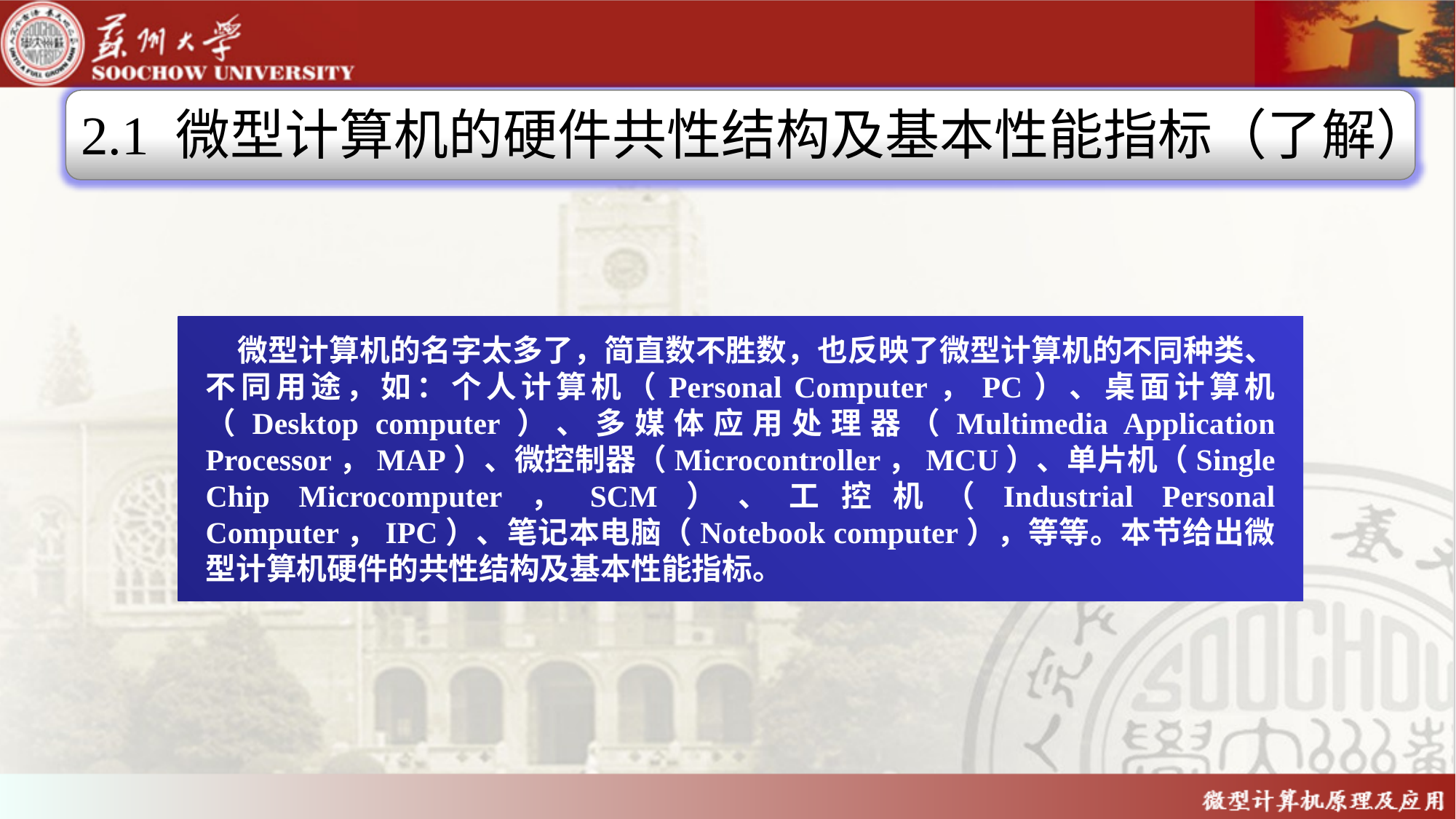

2.1 微型计算机的硬件共性结构及基本性能指标（了解）

微型计算机的名字太多了，简直数不胜数，也反映了微型计算机的不同种类、不同用途，如：个人计算机（Personal Computer，PC）、桌面计算机（Desktop computer）、多媒体应用处理器（Multimedia Application Processor，MAP）、微控制器（Microcontroller，MCU）、单片机（Single Chip Microcomputer，SCM）、工控机（Industrial Personal Computer，IPC）、笔记本电脑（Notebook computer），等等。本节给出微型计算机硬件的共性结构及基本性能指标。